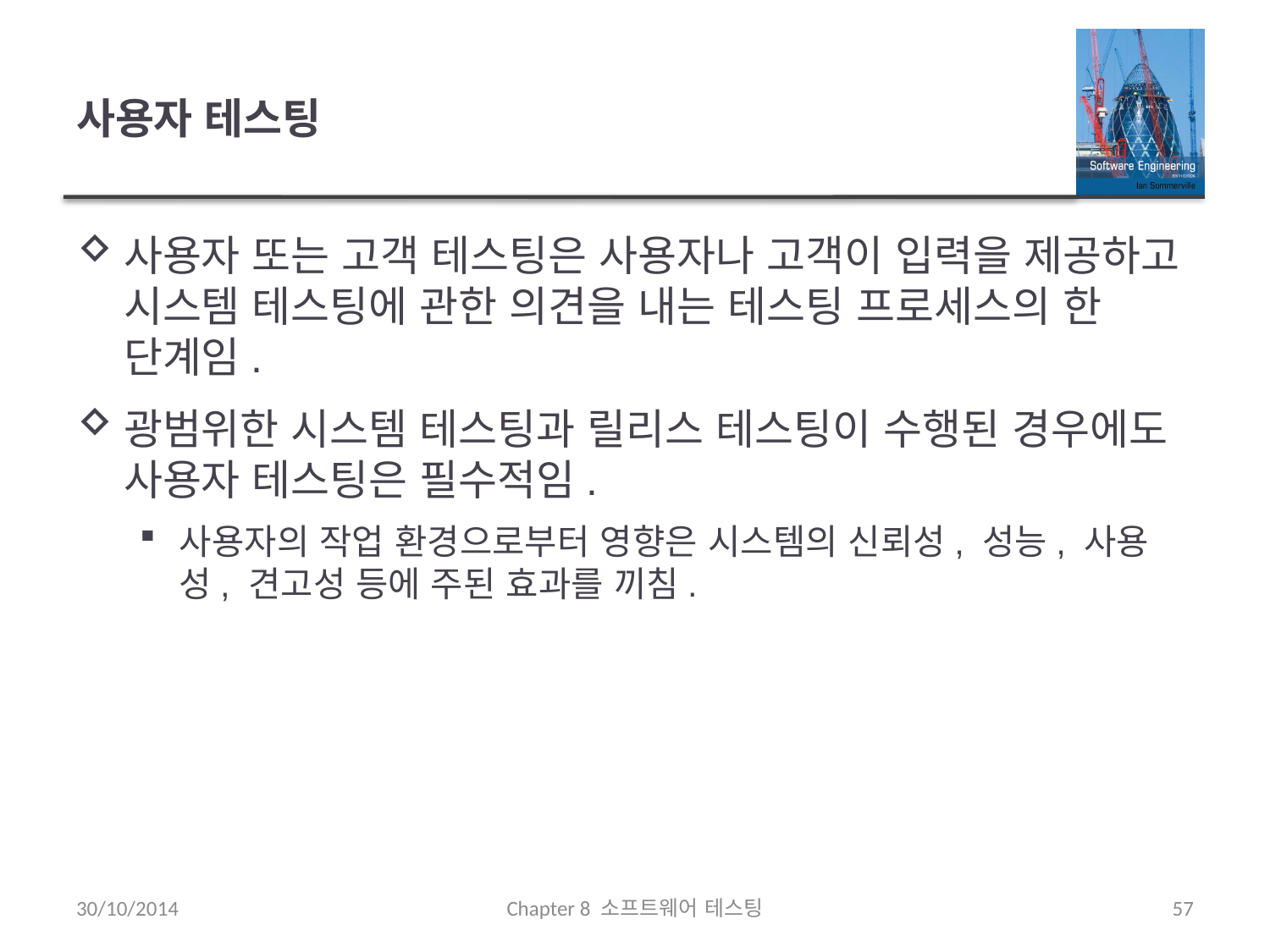

# 사용자 테스팅
사용자 또는 고객 테스팅은 사용자나 고객이 입력을 제공하고 시스템 테스팅에 관한 의견을 내는 테스팅 프로세스의 한 단계임.
광범위한 시스템 테스팅과 릴리스 테스팅이 수행된 경우에도 사용자 테스팅은 필수적임.
사용자의 작업 환경으로부터 영향은 시스템의 신뢰성, 성능, 사용성, 견고성 등에 주된 효과를 끼침.

30/10/2014
Chapter 8 소프트웨어 테스팅
57